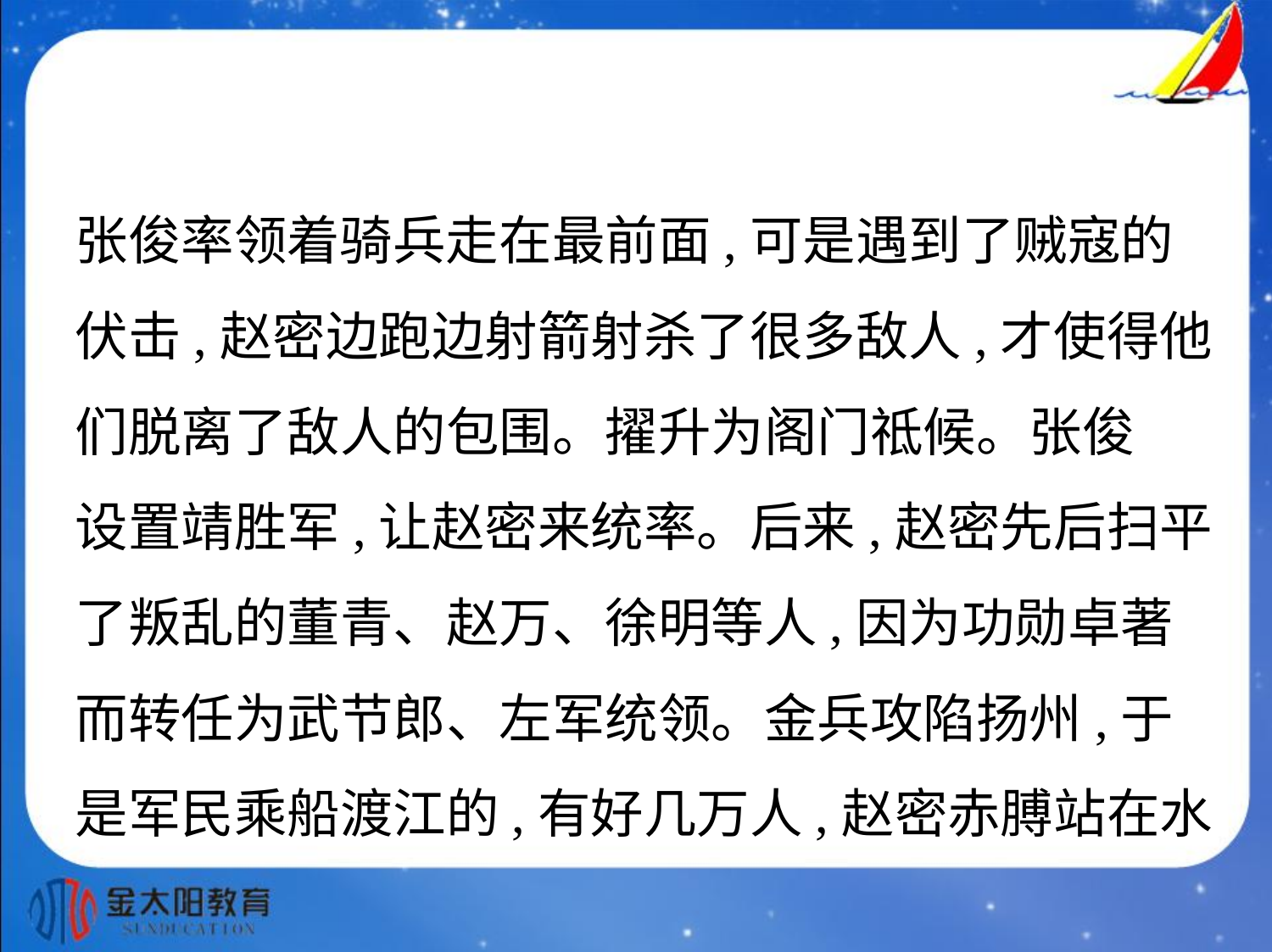

张俊率领着骑兵走在最前面,可是遇到了贼寇的
伏击,赵密边跑边射箭射杀了很多敌人,才使得他
们脱离了敌人的包围。擢升为阁门祗候。张俊
设置靖胜军,让赵密来统率。后来,赵密先后扫平
了叛乱的董青、赵万、徐明等人,因为功勋卓著
而转任为武节郎、左军统领。金兵攻陷扬州,于
是军民乘船渡江的,有好几万人,赵密赤膊站在水